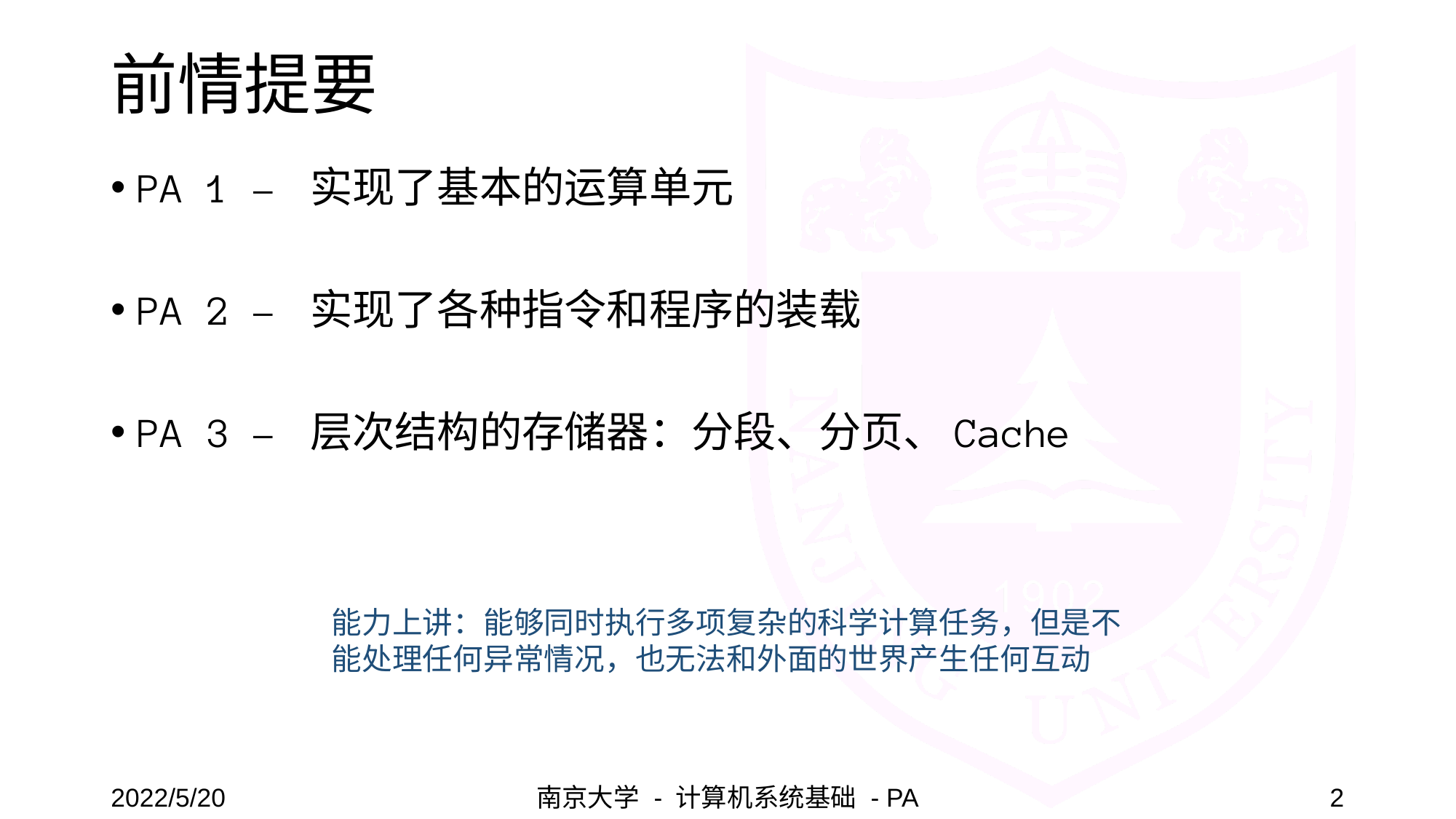

# 前情提要
PA 1 – 实现了基本的运算单元

PA 2 – 实现了各种指令和程序的装载

PA 3 – 层次结构的存储器：分段、分页、Cache
能力上讲：能够同时执行多项复杂的科学计算任务，但是不能处理任何异常情况，也无法和外面的世界产生任何互动
2022/5/20
南京大学 - 计算机系统基础 - PA
2